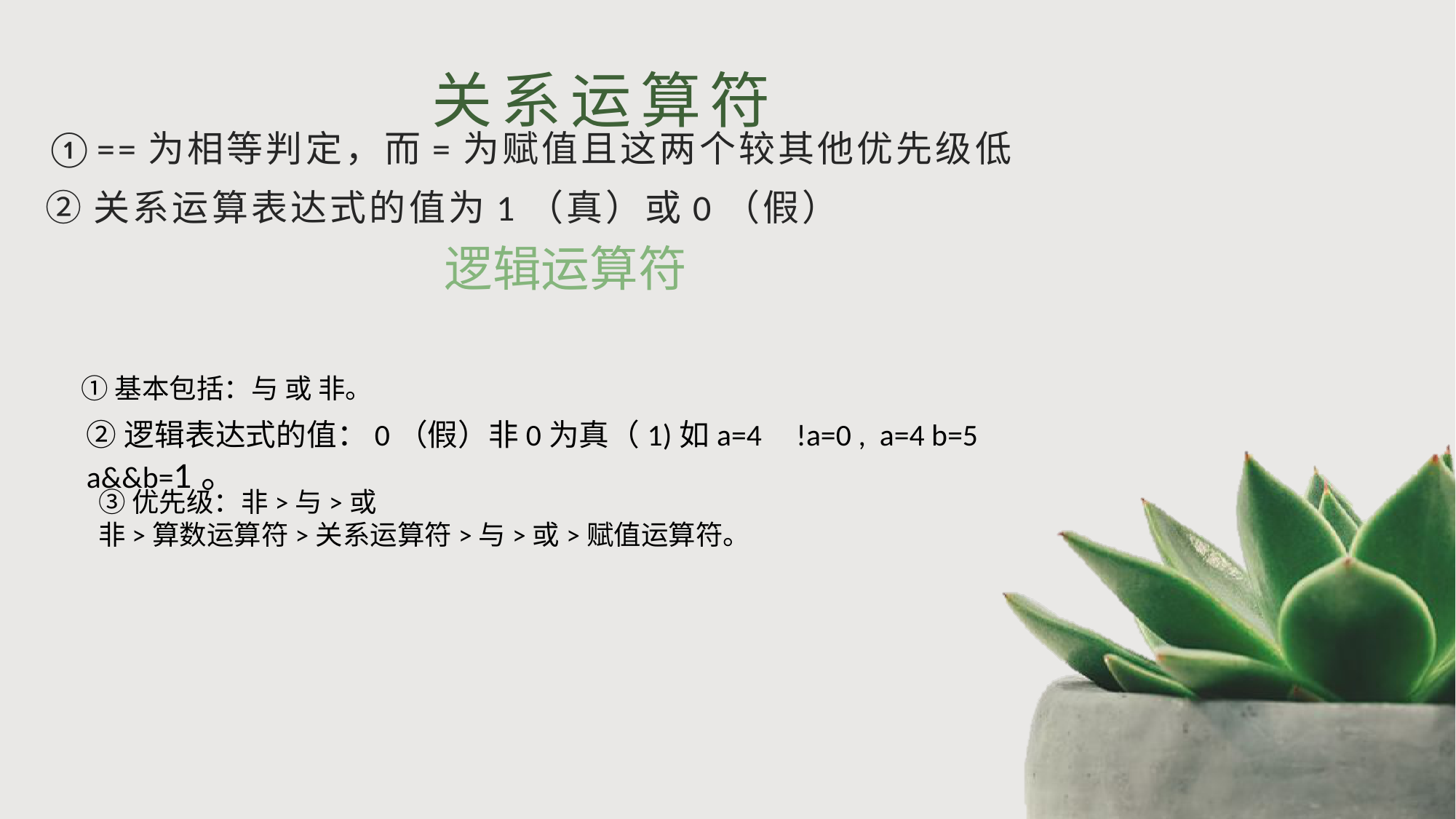

# 关系运算符
①==为相等判定，而=为赋值且这两个较其他优先级低
②关系运算表达式的值为1（真）或0（假）

逻辑运算符
①基本包括：与 或 非。
②逻辑表达式的值：0（假）非0为真（1)如a=4     !a=0 ,  a=4 b=5   a&&b=1。
③优先级：非>与>或
非>算数运算符>关系运算符>与>或>赋值运算符。